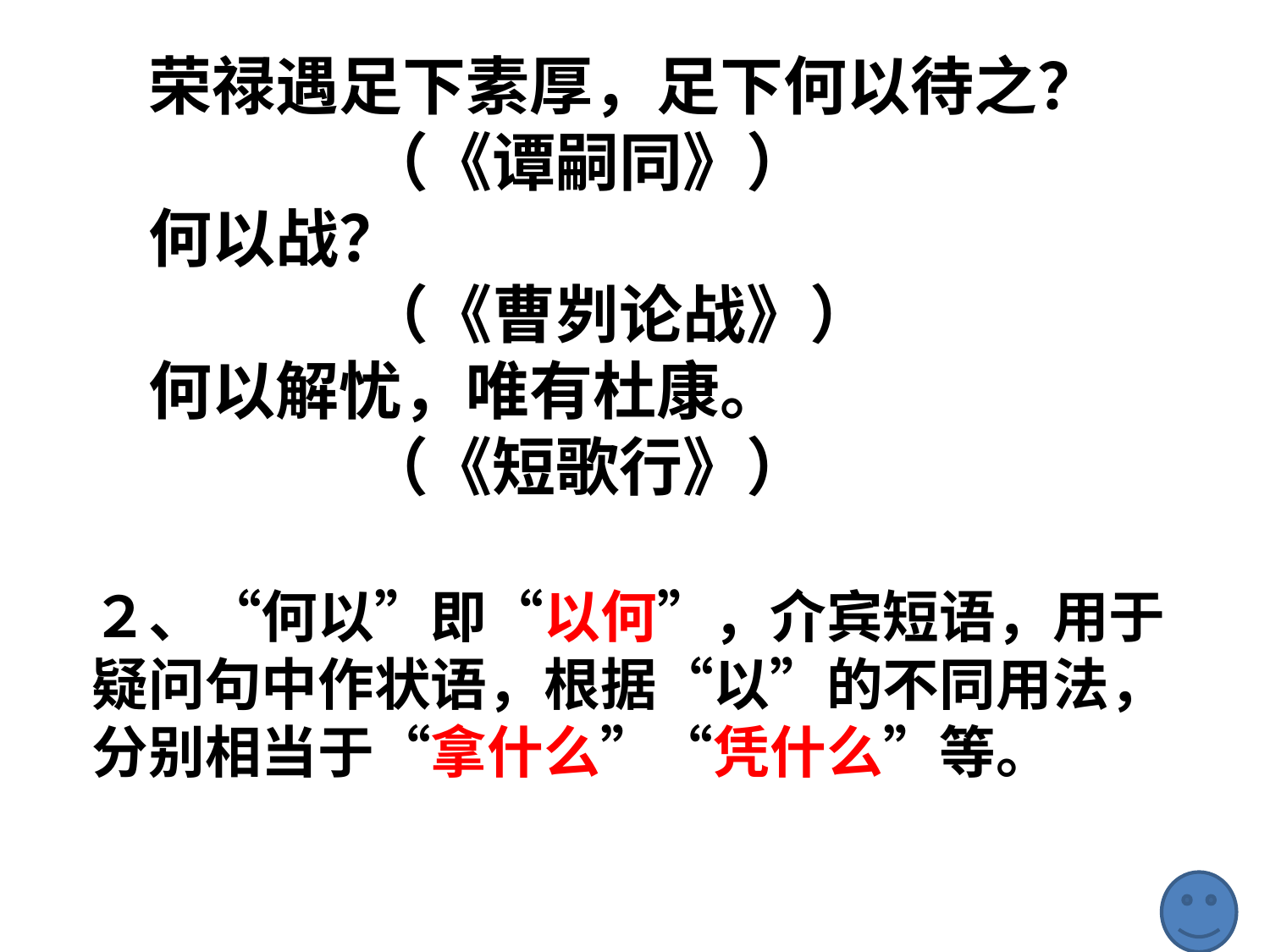

荣禄遇足下素厚，足下何以待之？
              （《谭嗣同》）
何以战？
              （《曹刿论战》）
何以解忧，唯有杜康。
              （《短歌行》）
２、“何以”即“以何”，介宾短语，用于疑问句中作状语，根据“以”的不同用法，分别相当于“拿什么”“凭什么”等。